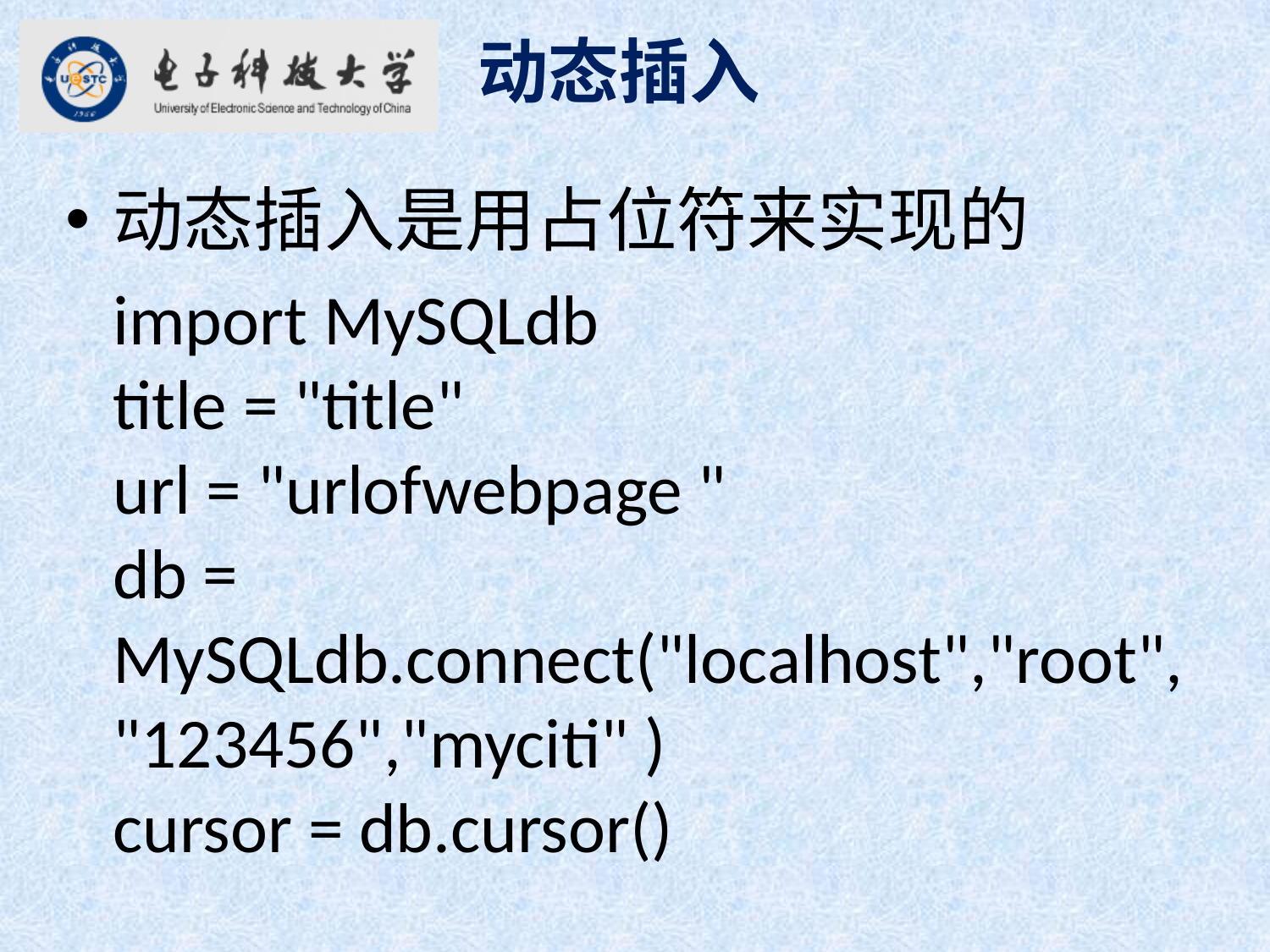

动态插入
动态插入是用占位符来实现的
   import MySQLdb
title = "title"
url = "urlofwebpage "
db = MySQLdb.connect("localhost","root","123456","myciti" )
cursor = db.cursor()